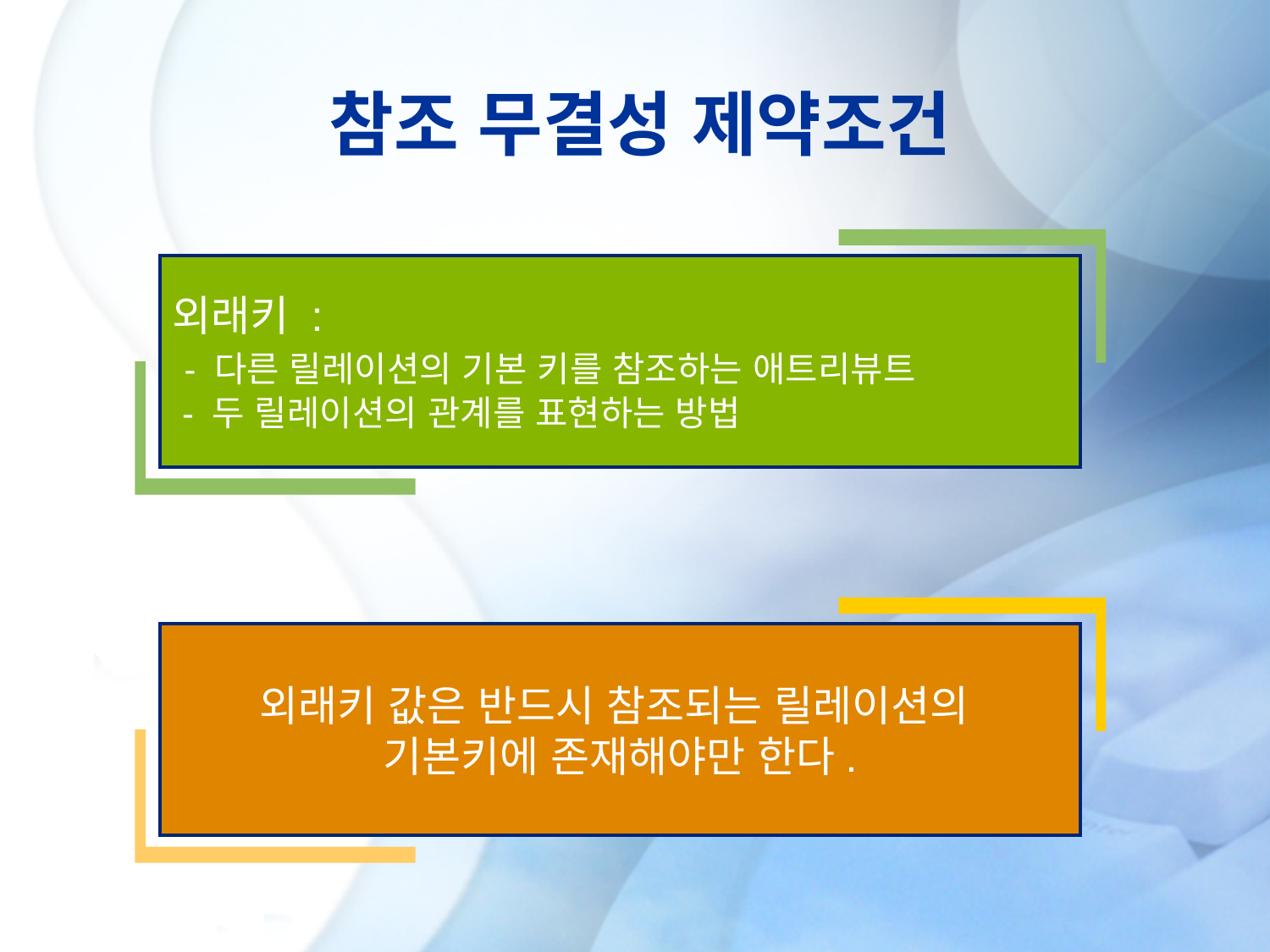

# 참조 무결성 제약조건

외래키 :
 - 다른 릴레이션의 기본 키를 참조하는 애트리뷰트
 - 두 릴레이션의 관계를 표현하는 방법

외래키 값은 반드시 참조되는 릴레이션의
기본키에 존재해야만 한다.